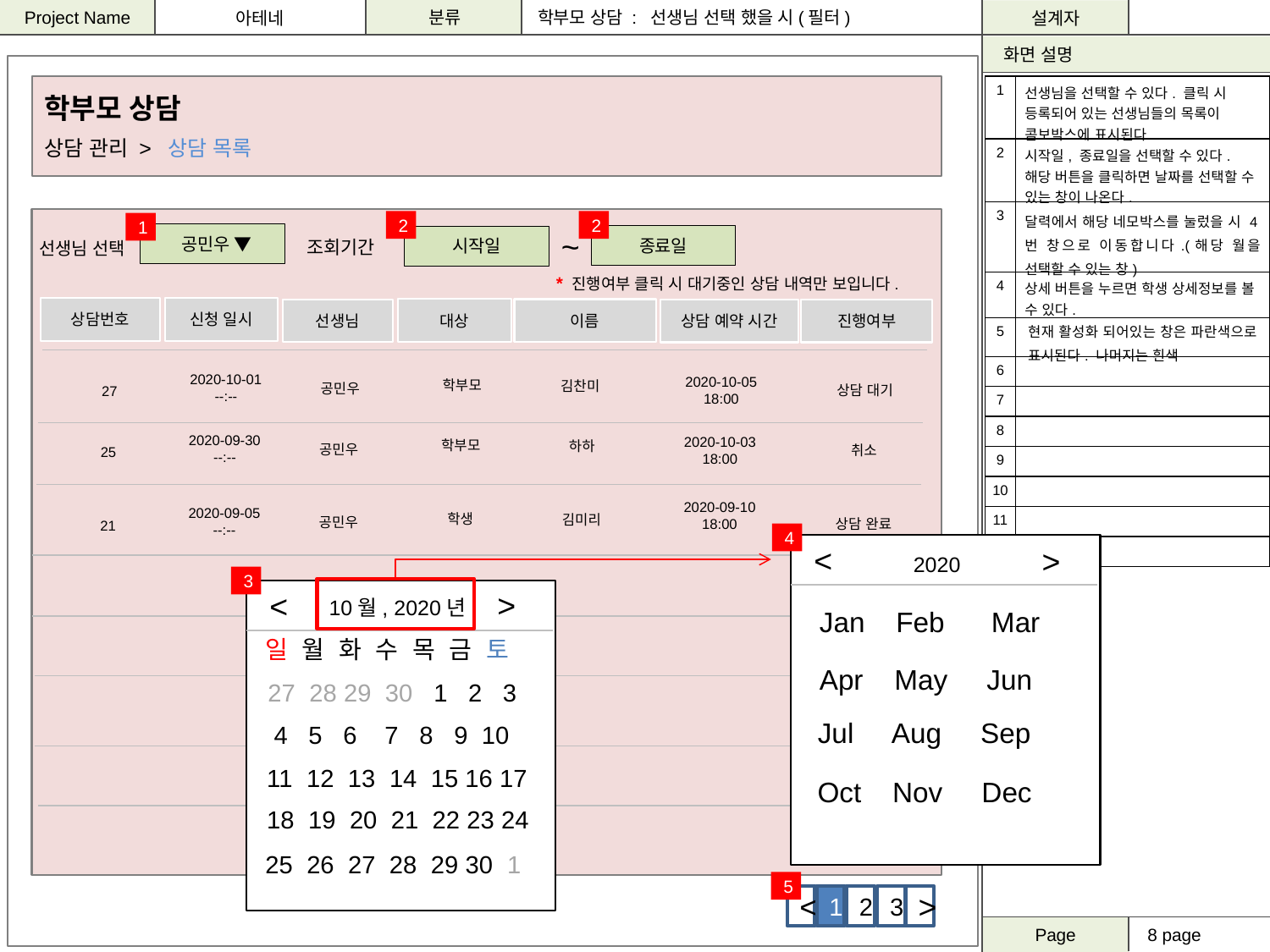

학부모 상담 :  선생님 선택 했을 시(필터)

| 1 | 선생님을 선택할 수 있다. 클릭 시 등록되어 있는 선생님들의 목록이 콤보박스에 표시된다. |
| --- | --- |
| 2 | 시작일, 종료일을 선택할 수 있다. 해당 버튼을 클릭하면 날짜를 선택할 수 있는 창이 나온다. |
| 3 | 달력에서 해당 네모박스를 눌렀을 시 4번 창으로 이동합니다.(해당 월을 선택할 수 있는 창) |
| 4 | 상세 버튼을 누르면 학생 상세정보를 볼 수 있다. |
| 5 | 현재 활성화 되어있는 창은 파란색으로 표시된다. 나머지는 흰색 |
| 6 |  |
| 7 |  |
| 8 |  |
| 9 |  |
| 10 |  |
| 11 |  |
| 12 |  |
학부모 상담
상담 관리 > 상담 목록

2
2
1
~
 공민우 ▼
종료일
시작일
조회기간
선생님 선택
* 진행여부 클릭 시 대기중인 상담 내역만 보입니다.
상담번호
신청 일시
대상
이름
선생님
상담 예약 시간
진행여부
학부모
김찬미
2020-10-01
--:--
공민우
2020-10-05
18:00
상담 대기
27
학부모
하하
2020-09-30
--:--
공민우
2020-10-03
18:00
취소
25
학생
김미리
2020-09-05
--:--
공민우
2020-09-10
18:00

상담 완료
21
4

<
>
2020
 Jan    Feb      Mar
 Apr    May     Jun
 Jul     Aug     Sep
 Oct    Nov     Dec
3

>

<
10월, 2020년
일  월  화  수  목  금  토
27  28 29  30   1   2   3
 4   5   6    7   8   9  10
11  12  13  14  15 16 17
18  19  20  21  22 23 24
25  26  27  28  29 30  1
5
<
1
2
3
>
8 page